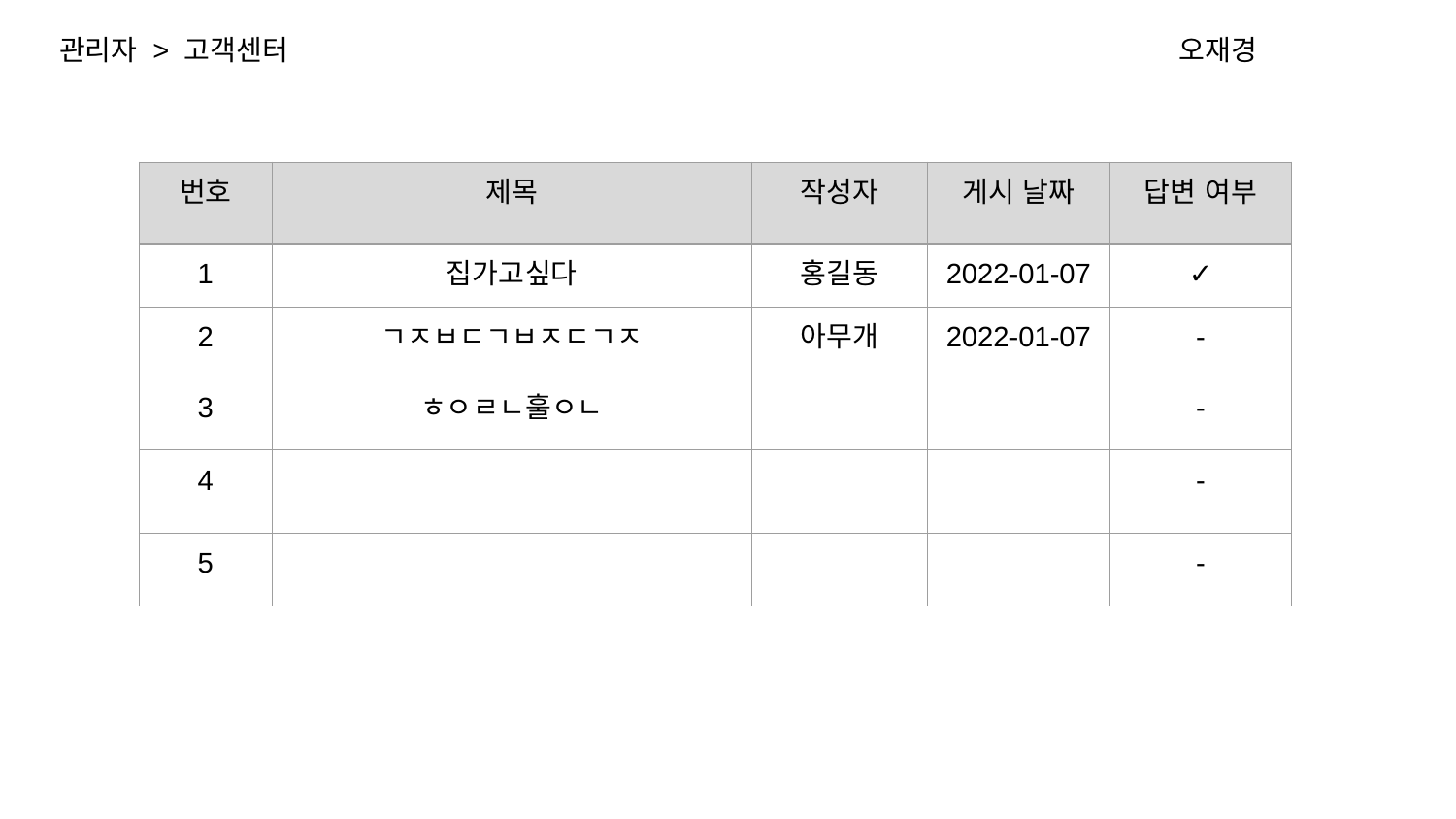

관리자 > 고객센터
오재경
| 번호 | 제목 | 작성자 | 게시 날짜 | 답변 여부 |
| --- | --- | --- | --- | --- |
| 1 | 집가고싶다 | 홍길동 | 2022-01-07 | ✓ |
| 2 | ㄱㅈㅂㄷㄱㅂㅈㄷㄱㅈ | 아무개 | 2022-01-07 | - |
| 3 | ㅎㅇㄹㄴ훌ㅇㄴ |  |  | - |
| 4 |  |  |  | - |
| 5 |  |  |  | - |